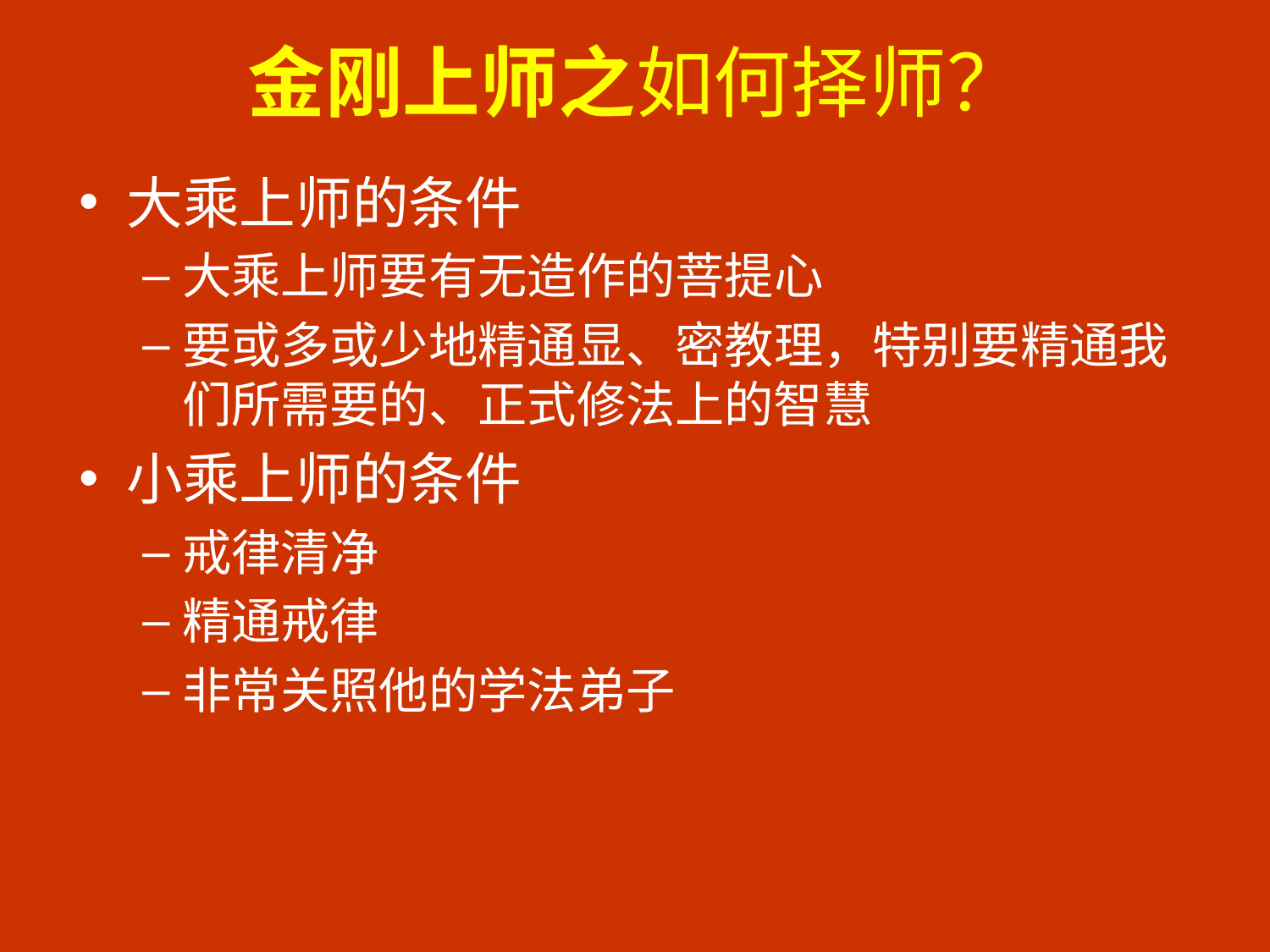

# 金刚上师之如何择师？
大乘上师的条件
大乘上师要有无造作的菩提心
要或多或少地精通显、密教理，特别要精通我们所需要的、正式修法上的智慧
小乘上师的条件
戒律清净
精通戒律
非常关照他的学法弟子